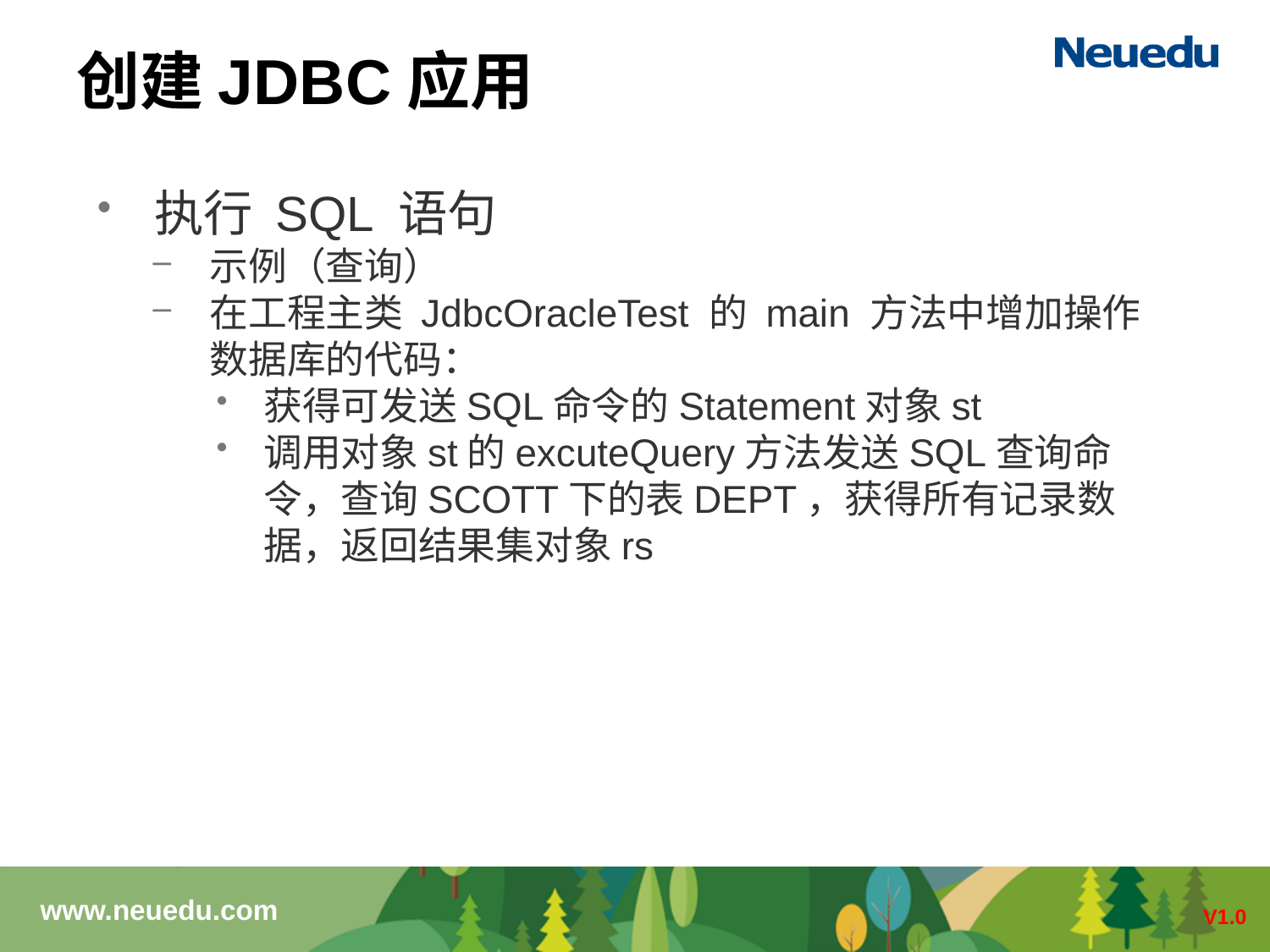

# 创建JDBC应用
执行 SQL 语句
示例（查询）
在工程主类 JdbcOracleTest 的 main 方法中增加操作数据库的代码：
获得可发送SQL命令的Statement对象st
调用对象st的excuteQuery方法发送SQL查询命令，查询SCOTT下的表DEPT，获得所有记录数据，返回结果集对象rs